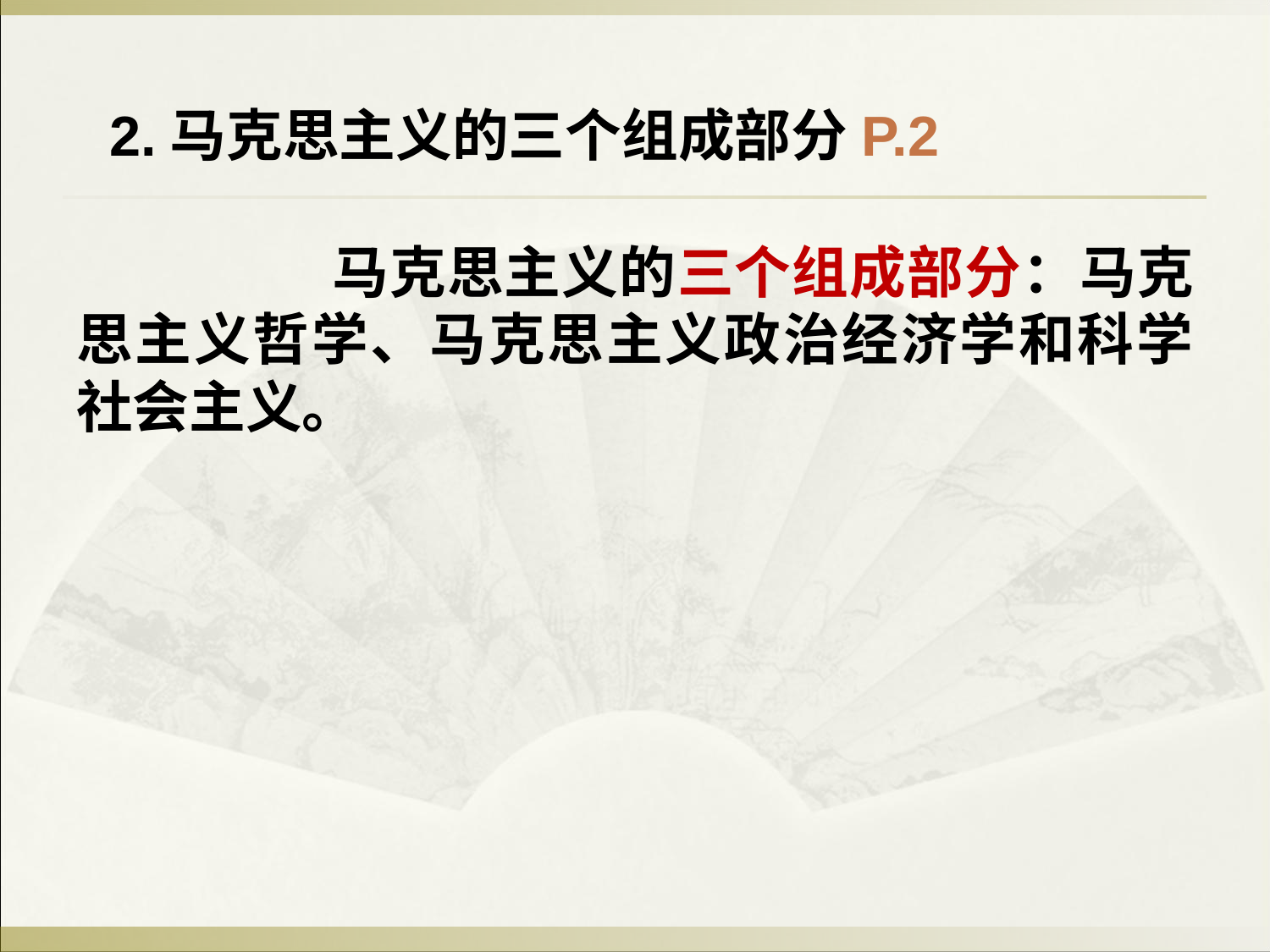

2.马克思主义的三个组成部分P.2

		马克思主义的三个组成部分：马克思主义哲学、马克思主义政治经济学和科学社会主义。